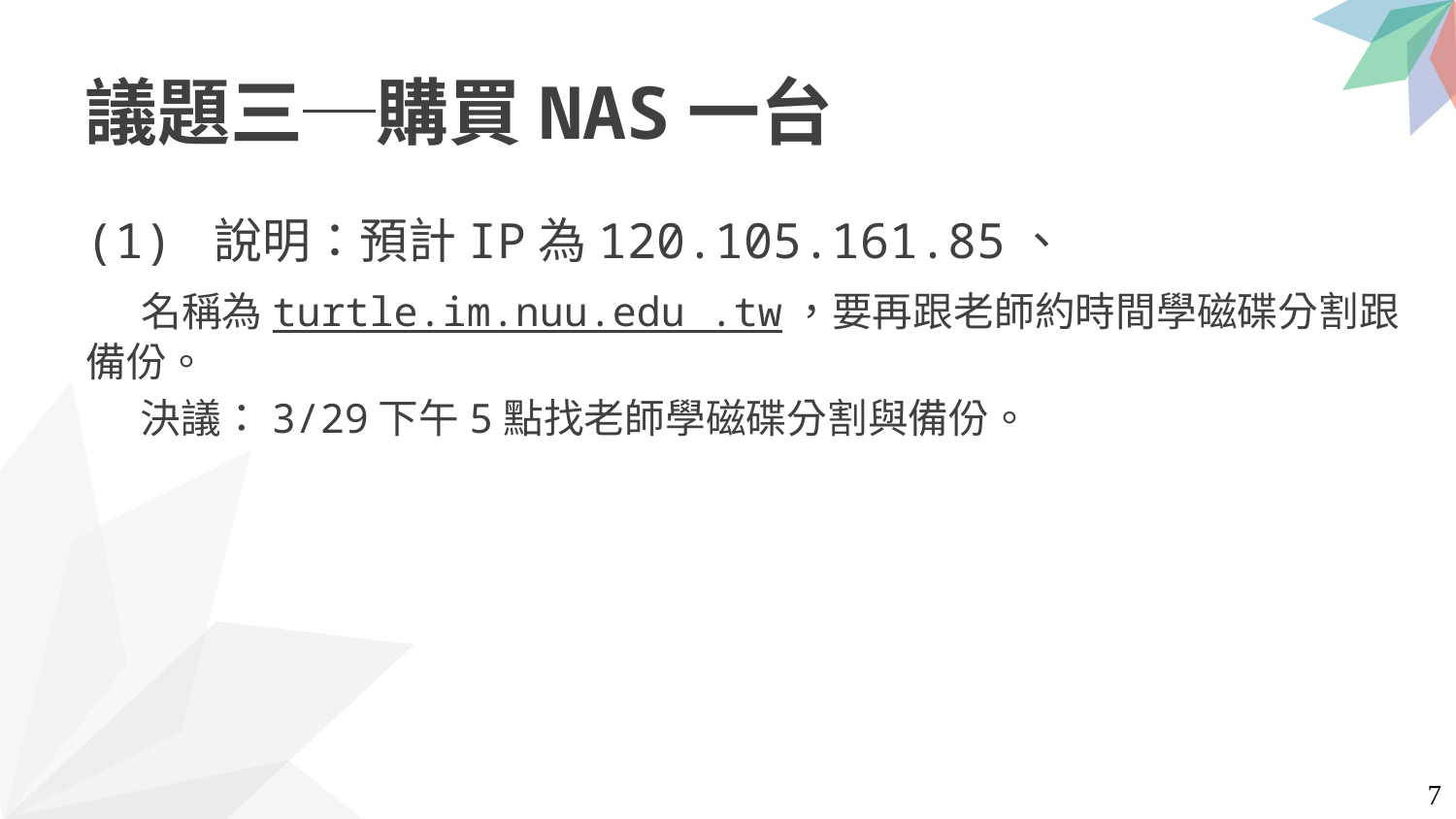

# 議題三─購買NAS一台
(1) 說明：預計IP為120.105.161.85、
    名稱為turtle.im.nuu.edu .tw，要再跟老師約時間學磁碟分割跟備份。
     決議：3/29下午5點找老師學磁碟分割與備份。